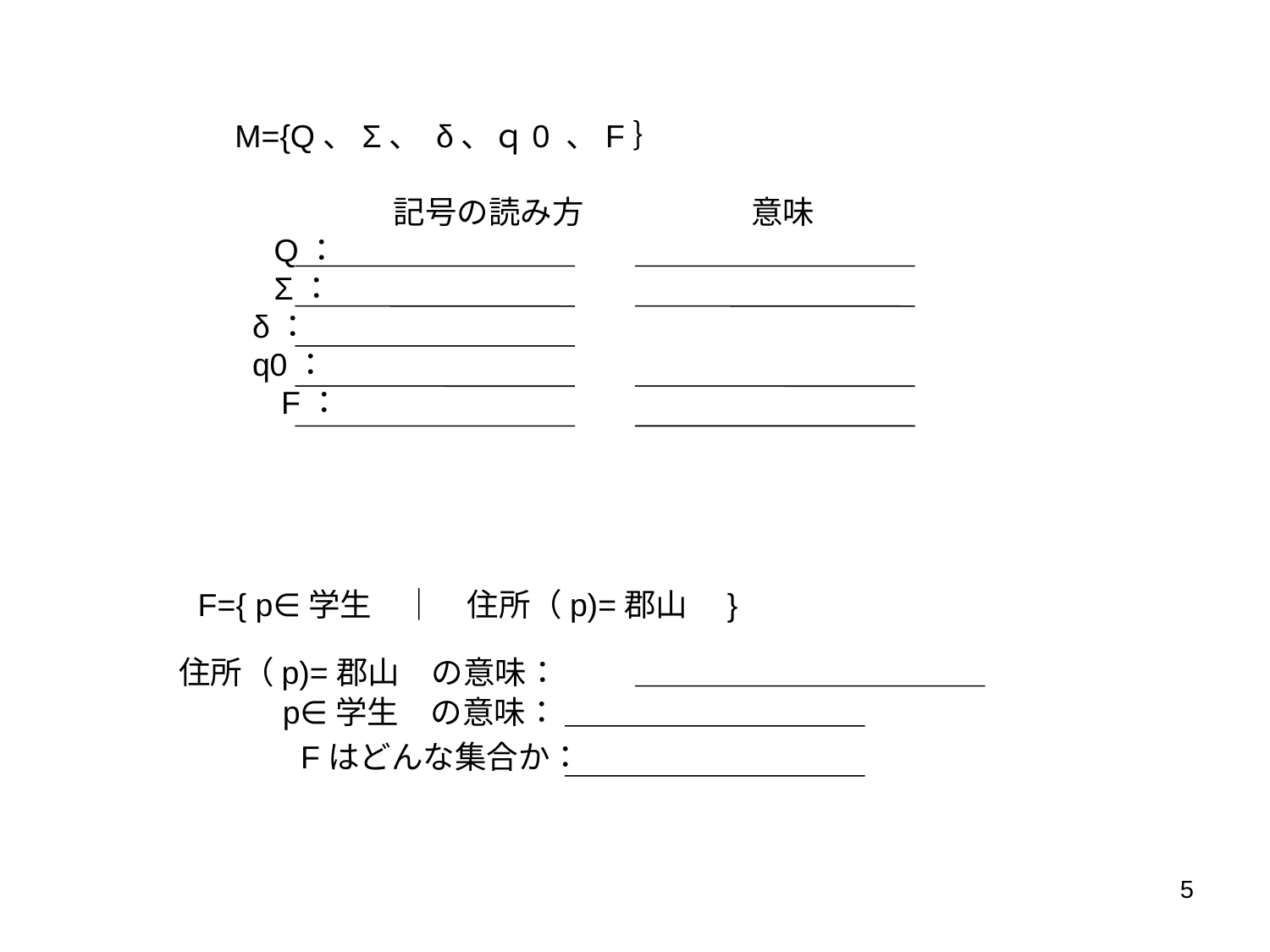

M={Q、Σ、 δ、ｑ0 、F｝

　　　　　記号の読み方　　　          意味
　Q：
　Σ：
  δ：
  q0：
　 F：

F={ p∈学生　｜　住所（p)=郡山　}

　　　Fはどんな集合か：

住所（p)=郡山　の意味：

p∈学生　の意味：

5